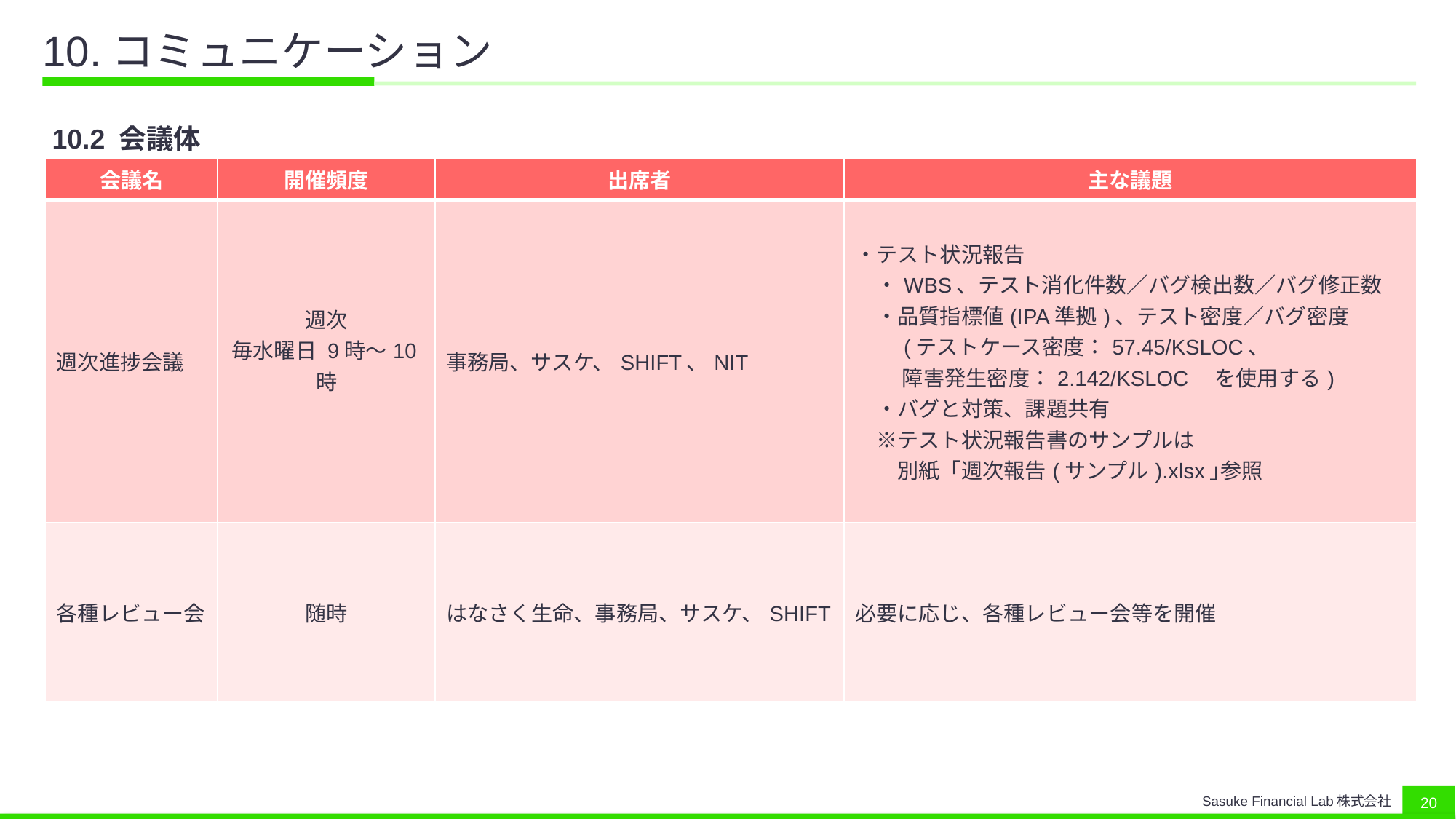

# 10.コミュニケーション
10.2 会議体
| 会議名 | 開催頻度 | 出席者 | 主な議題 |
| --- | --- | --- | --- |
| 週次進捗会議 | 週次 毎水曜日 9時〜10時 | 事務局、サスケ、SHIFT、NIT | ・テスト状況報告 　・WBS、テスト消化件数／バグ検出数／バグ修正数 　・品質指標値(IPA準拠)、テスト密度／バグ密度 　　(テストケース密度：57.45/KSLOC、 　　 障害発生密度：2.142/KSLOC　を使用する) 　・バグと対策、課題共有 　※テスト状況報告書のサンプルは 　　別紙「週次報告(サンプル).xlsx｣参照 |
| 各種レビュー会 | 随時 | はなさく生命、事務局、サスケ、SHIFT | 必要に応じ、各種レビュー会等を開催 |
20
Sasuke Financial Lab株式会社